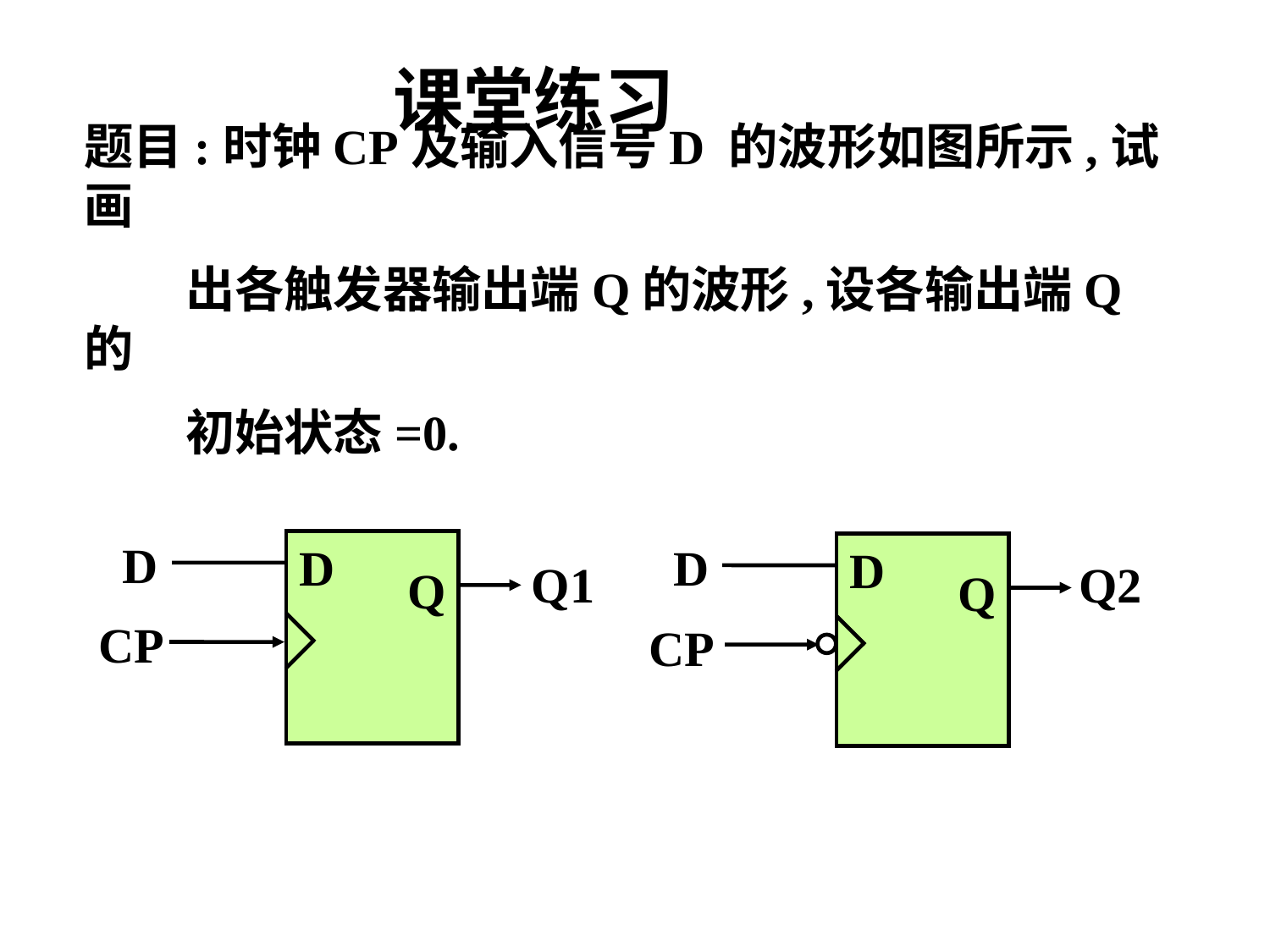

课堂练习
题目:时钟CP及输入信号D 的波形如图所示,试画
        出各触发器输出端Q的波形,设各输出端Q的
        初始状态=0.
D
D

Q
Q1
CP
D
D

Q

CP

Q2